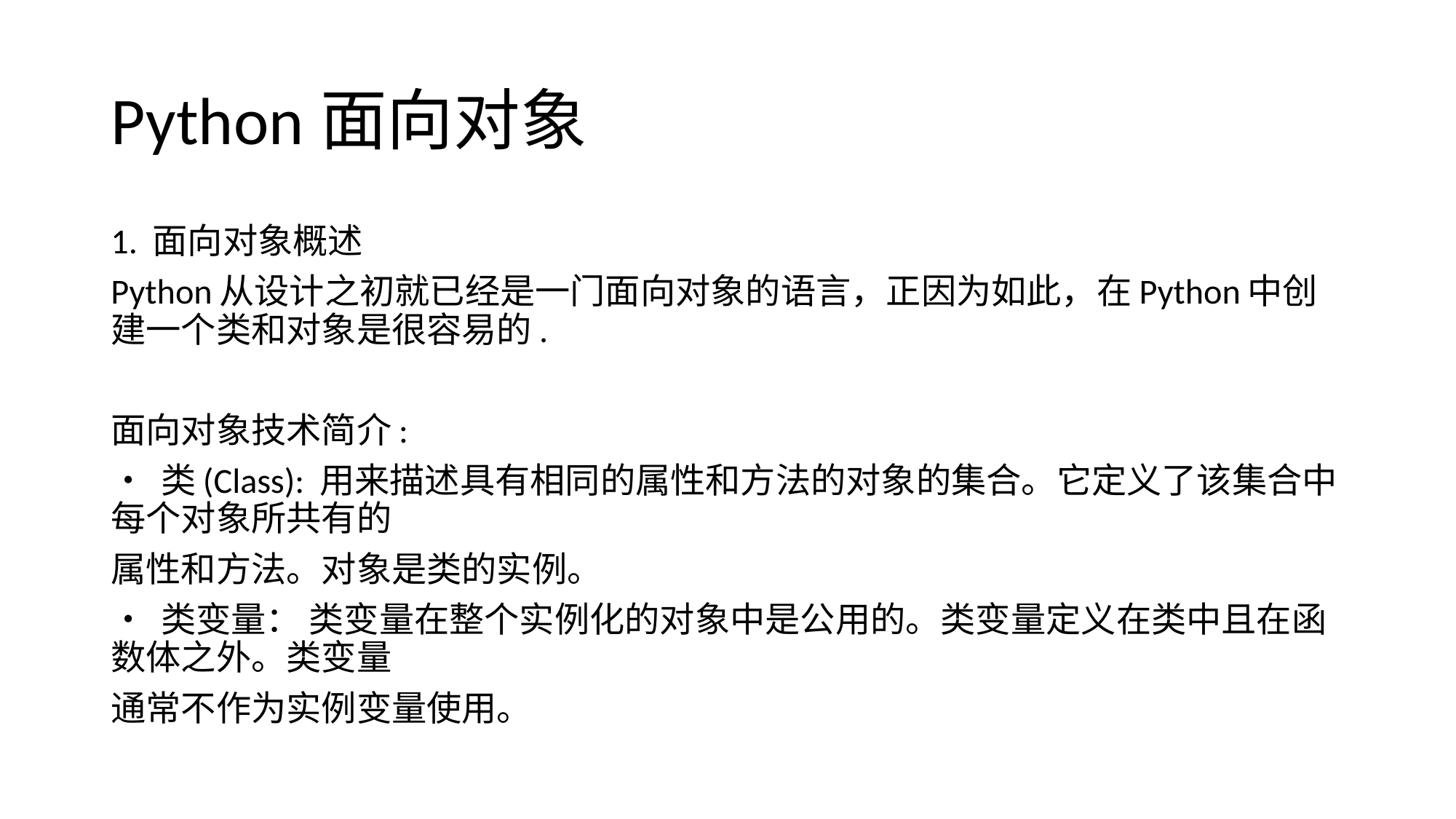

# Python面向对象
1. 面向对象概述
Python从设计之初就已经是一门面向对象的语言，正因为如此，在Python中创建一个类和对象是很容易的.

面向对象技术简介:
• 类(Class): 用来描述具有相同的属性和方法的对象的集合。它定义了该集合中每个对象所共有的
属性和方法。对象是类的实例。
• 类变量： 类变量在整个实例化的对象中是公用的。类变量定义在类中且在函数体之外。类变量
通常不作为实例变量使用。